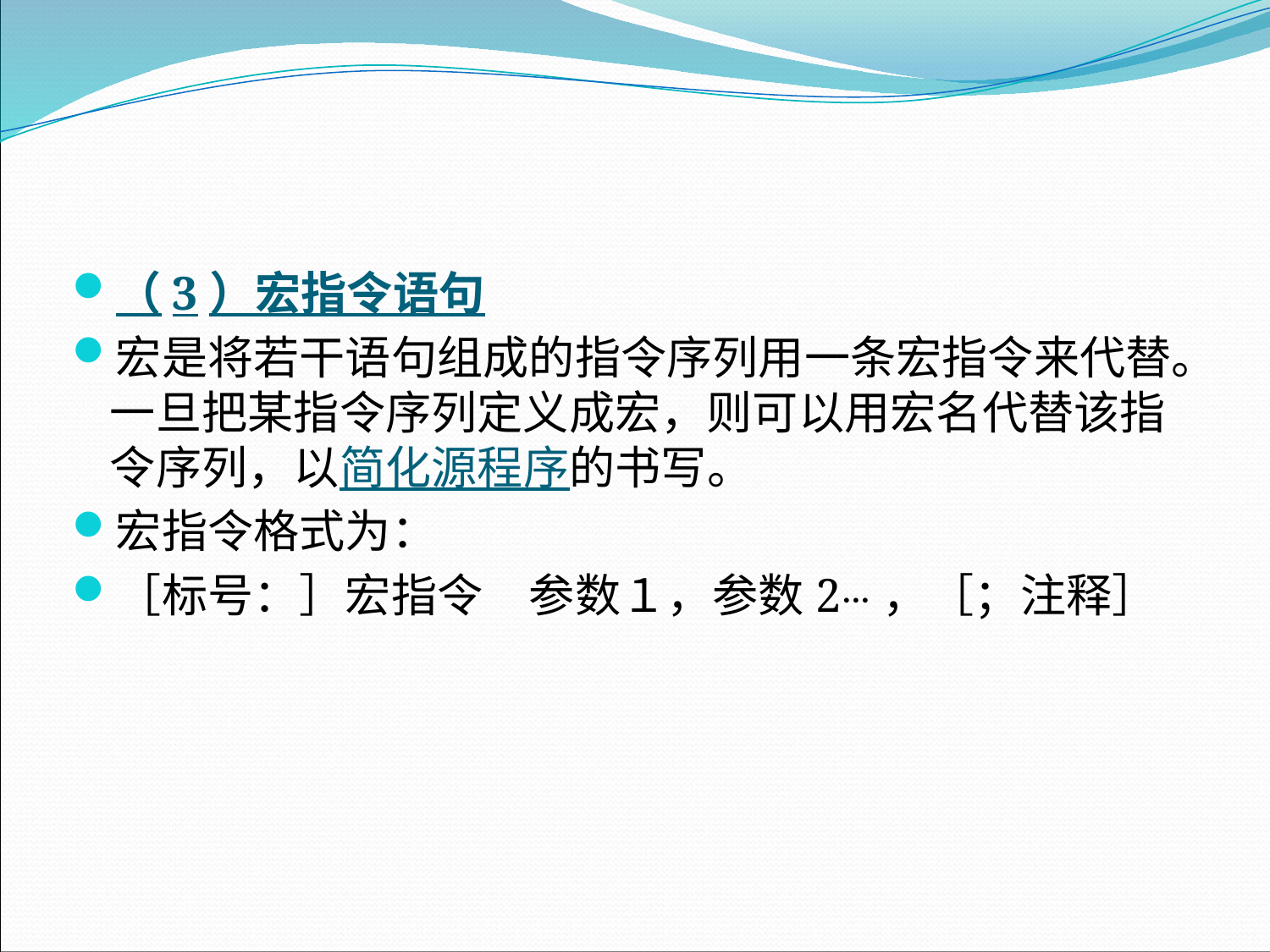

（3）宏指令语句
宏是将若干语句组成的指令序列用一条宏指令来代替。一旦把某指令序列定义成宏，则可以用宏名代替该指令序列，以简化源程序的书写。
宏指令格式为：
［标号：］宏指令　参数１，参数2⋯，［；注释］